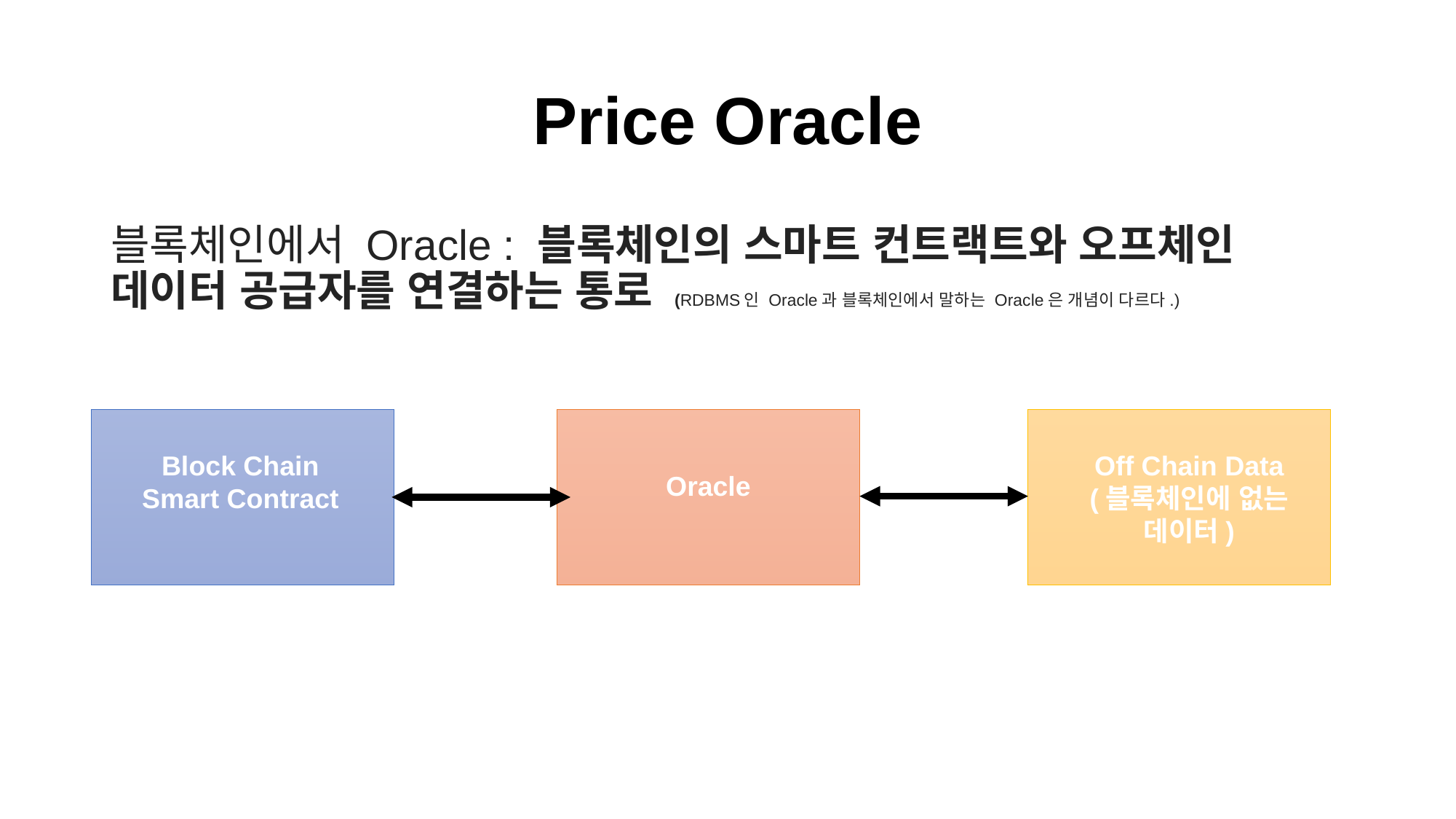

# Price Oracle
블록체인에서 Oracle : 블록체인의 스마트 컨트랙트와 오프체인 데이터 공급자를 연결하는 통로 (RDBMS인 Oracle과 블록체인에서 말하는 Oracle은 개념이 다르다.)

Block Chain
Smart Contract

Oracle

Off Chain Data
(블록체인에 없는 데이터)